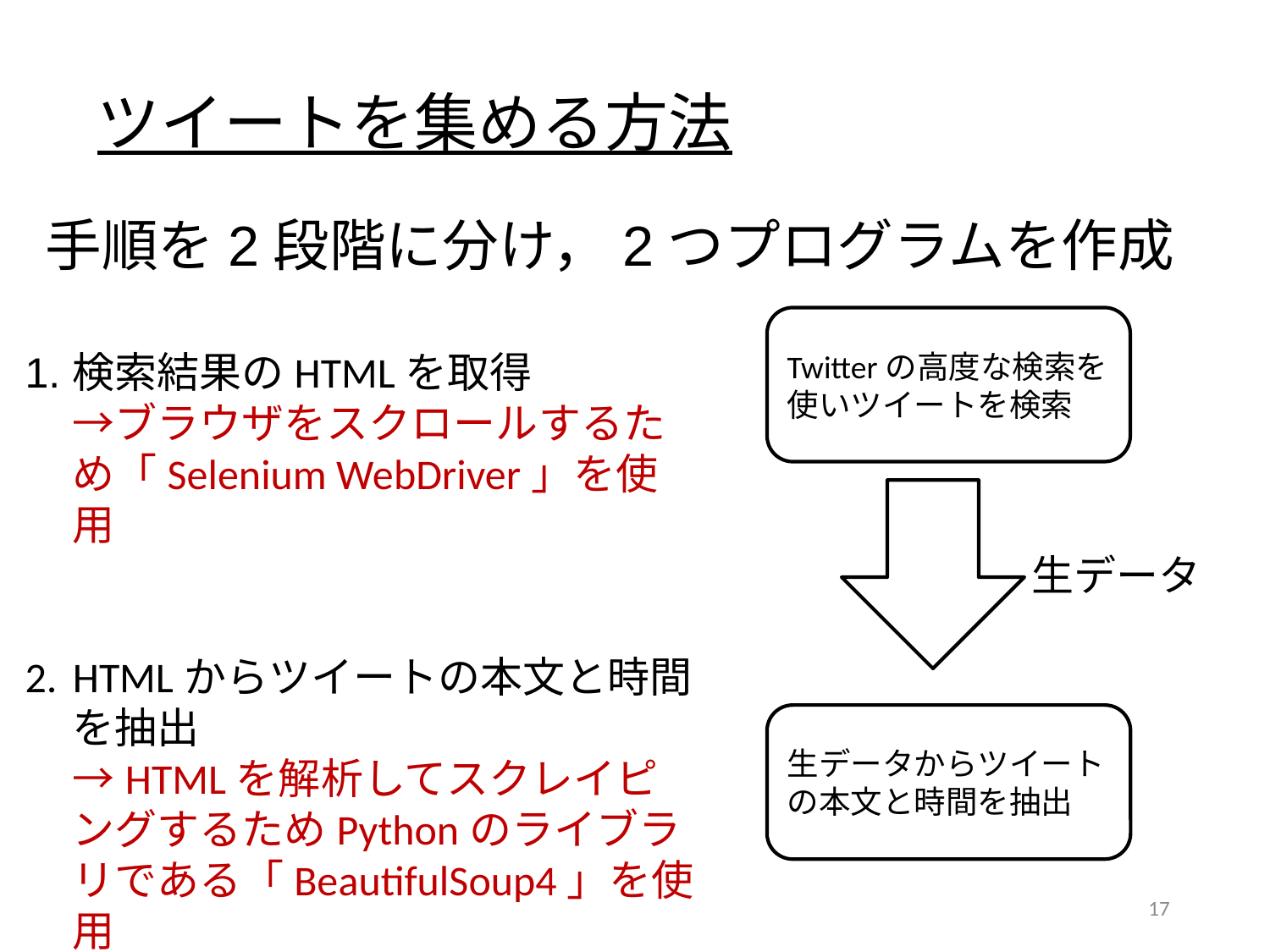

ツイートを集める方法
手順を2段階に分け，2つプログラムを作成
Twitterの高度な検索を使いツイートを検索
検索結果のHTMLを取得
→ブラウザをスクロールするため「Selenium WebDriver」を使用

HTMLからツイートの本文と時間を抽出
→HTMLを解析してスクレイピングするためPythonのライブラリである「BeautifulSoup4」を使用

生データ
生データからツイートの本文と時間を抽出
17